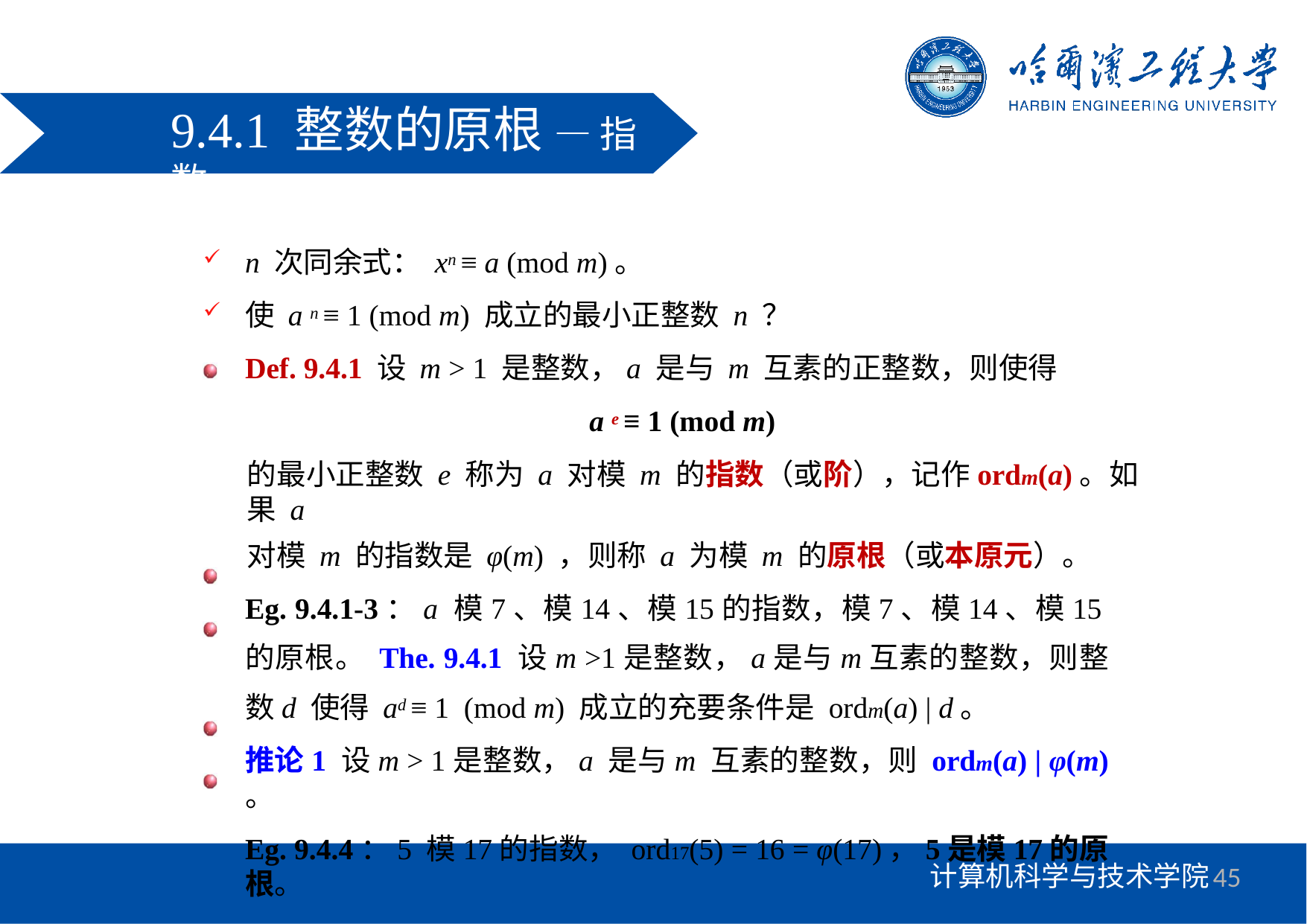

# 9.4.1 整数的原根 — 指数
n 次同余式： xn ≡ a (mod m)。
使 a n ≡ 1 (mod m) 成立的最小正整数 n ？
Def. 9.4.1 设 m > 1 是整数，a 是与 m 互素的正整数，则使得
a e ≡ 1 (mod m)
的最小正整数 e 称为 a 对模 m 的指数（或阶），记作ordm(a)。如果 a
对模 m 的指数是 φ(m) ，则称 a 为模 m 的原根（或本原元）。
Eg. 9.4.1-3：a 模7、模14、模15的指数，模7、模14、模15的原根。 The. 9.4.1 设m >1是整数，a是与m互素的整数，则整数d 使得 ad ≡ 1  (mod m) 成立的充要条件是ordm(a) | d。
推论1 设m > 1是整数，a 是与m 互素的整数，则 ordm(a) | φ(m) 。
Eg. 9.4.4：5 模17的指数， ord17(5) = 16 = φ(17)，5是模17的原根。

45